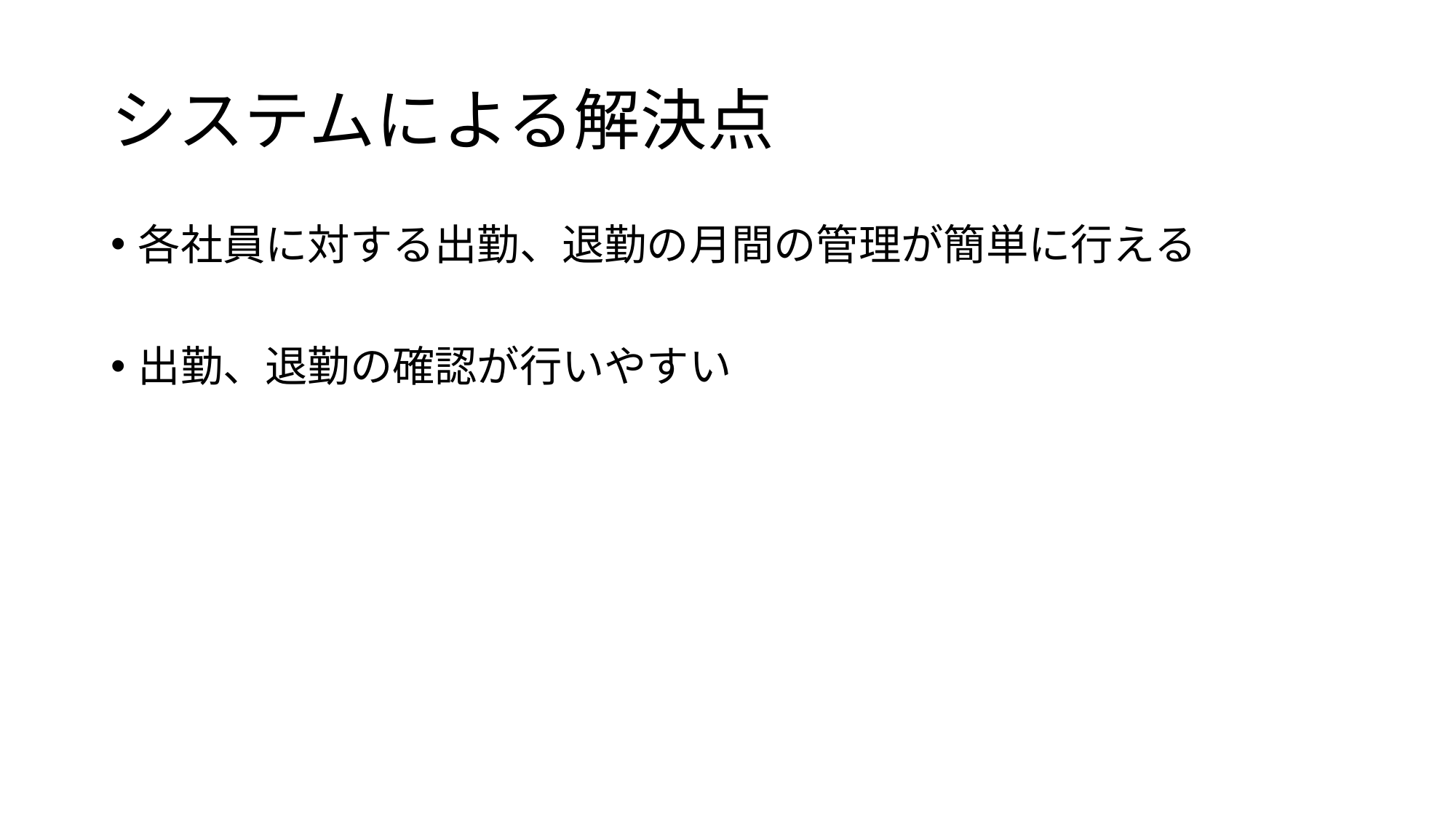

# システムによる解決点
各社員に対する出勤、退勤の月間の管理が簡単に行える

出勤、退勤の確認が行いやすい